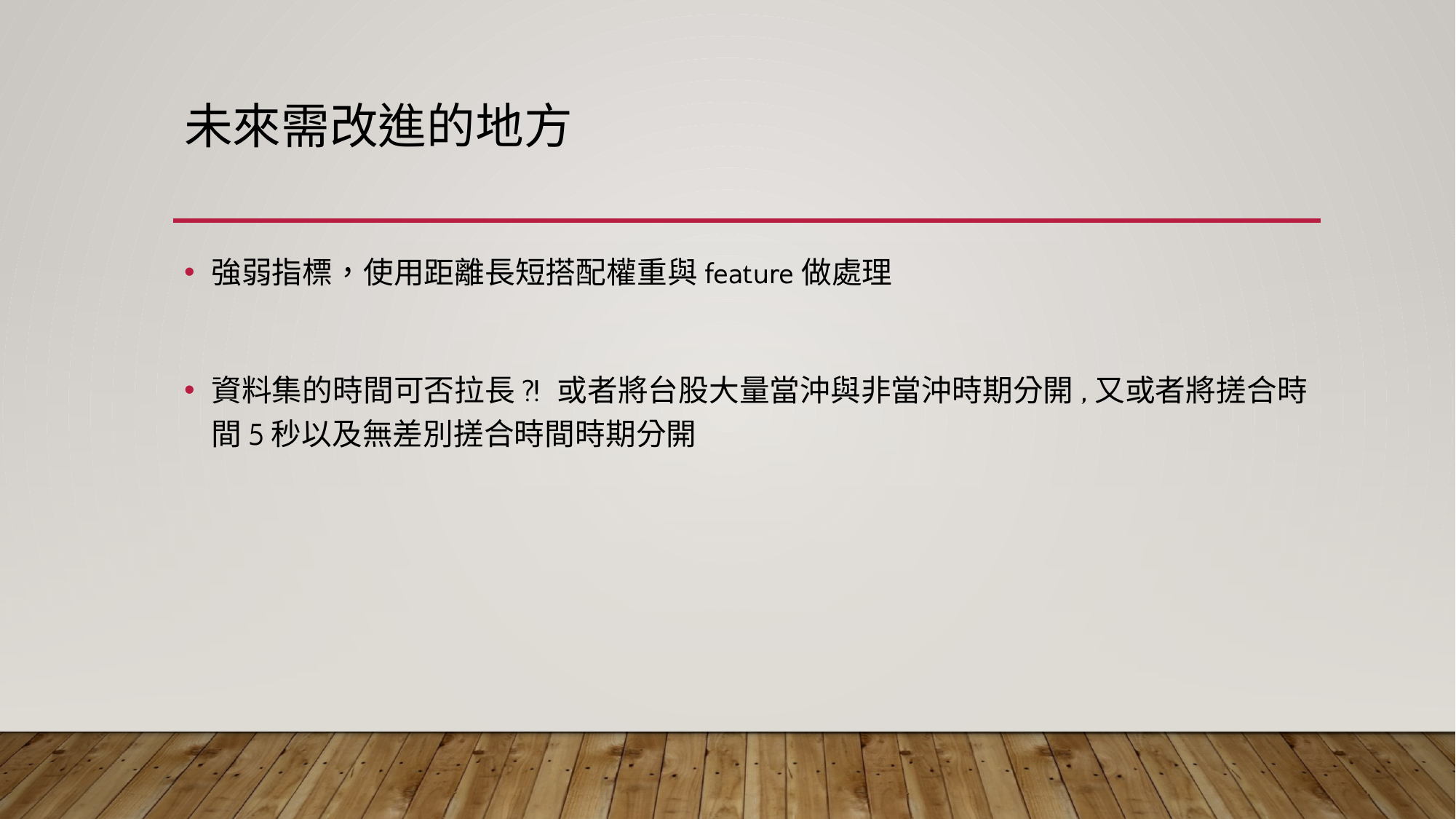

# 未來需改進的地方
強弱指標，使用距離長短搭配權重與feature做處理

資料集的時間可否拉長?! 或者將台股大量當沖與非當沖時期分開,又或者將搓合時間5秒以及無差別搓合時間時期分開